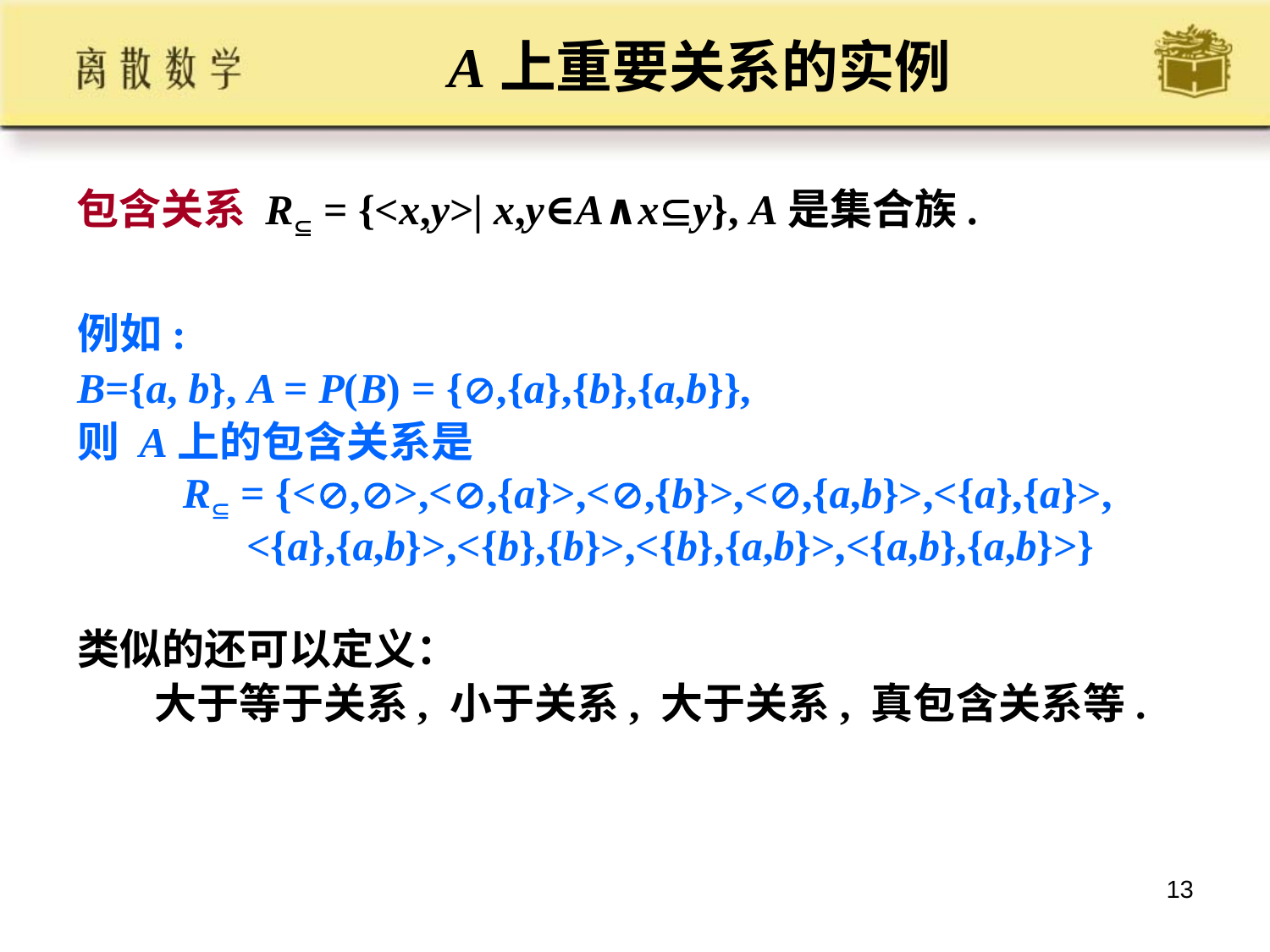

# A上重要关系的实例
包含关系 R⊆ = {<x,y>| x,y∈A∧x⊆y}, A是集合族.
例如:
B={a, b}, A = P(B) = {∅,{a},{b},{a,b}},
则 A上的包含关系是
          R⊆ = {<∅,∅>,<∅,{a}>,<∅,{b}>,<∅,{a,b}>,<{a},{a}>,
                <{a},{a,b}>,<{b},{b}>,<{b},{a,b}>,<{a,b},{a,b}>}
类似的还可以定义：
       大于等于关系, 小于关系, 大于关系, 真包含关系等.
13